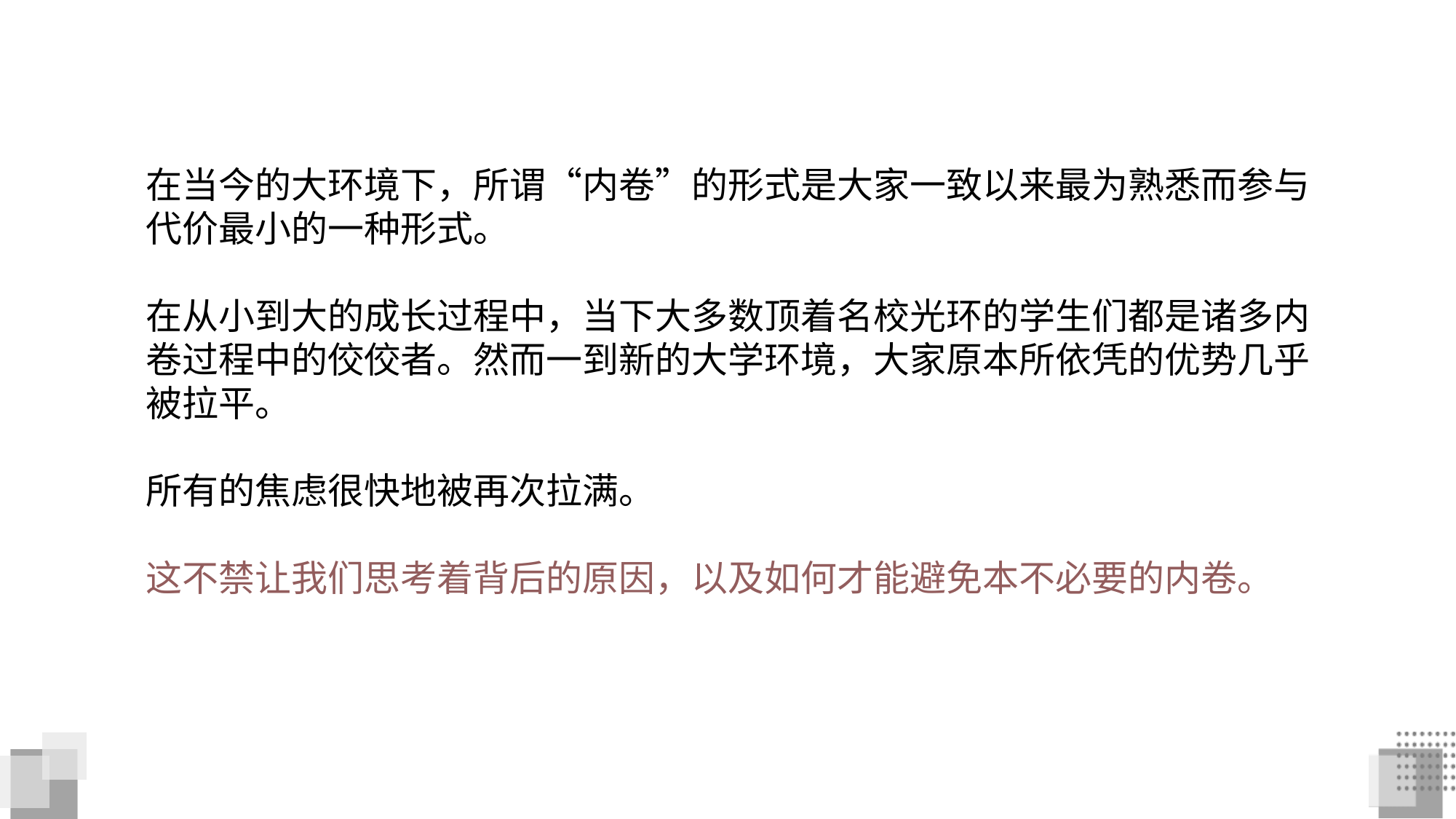

在当今的大环境下，所谓“内卷”的形式是大家一致以来最为熟悉而参与代价最小的一种形式。

在从小到大的成长过程中，当下大多数顶着名校光环的学生们都是诸多内卷过程中的佼佼者。然而一到新的大学环境，大家原本所依凭的优势几乎被拉平。

所有的焦虑很快地被再次拉满。

这不禁让我们思考着背后的原因，以及如何才能避免本不必要的内卷。